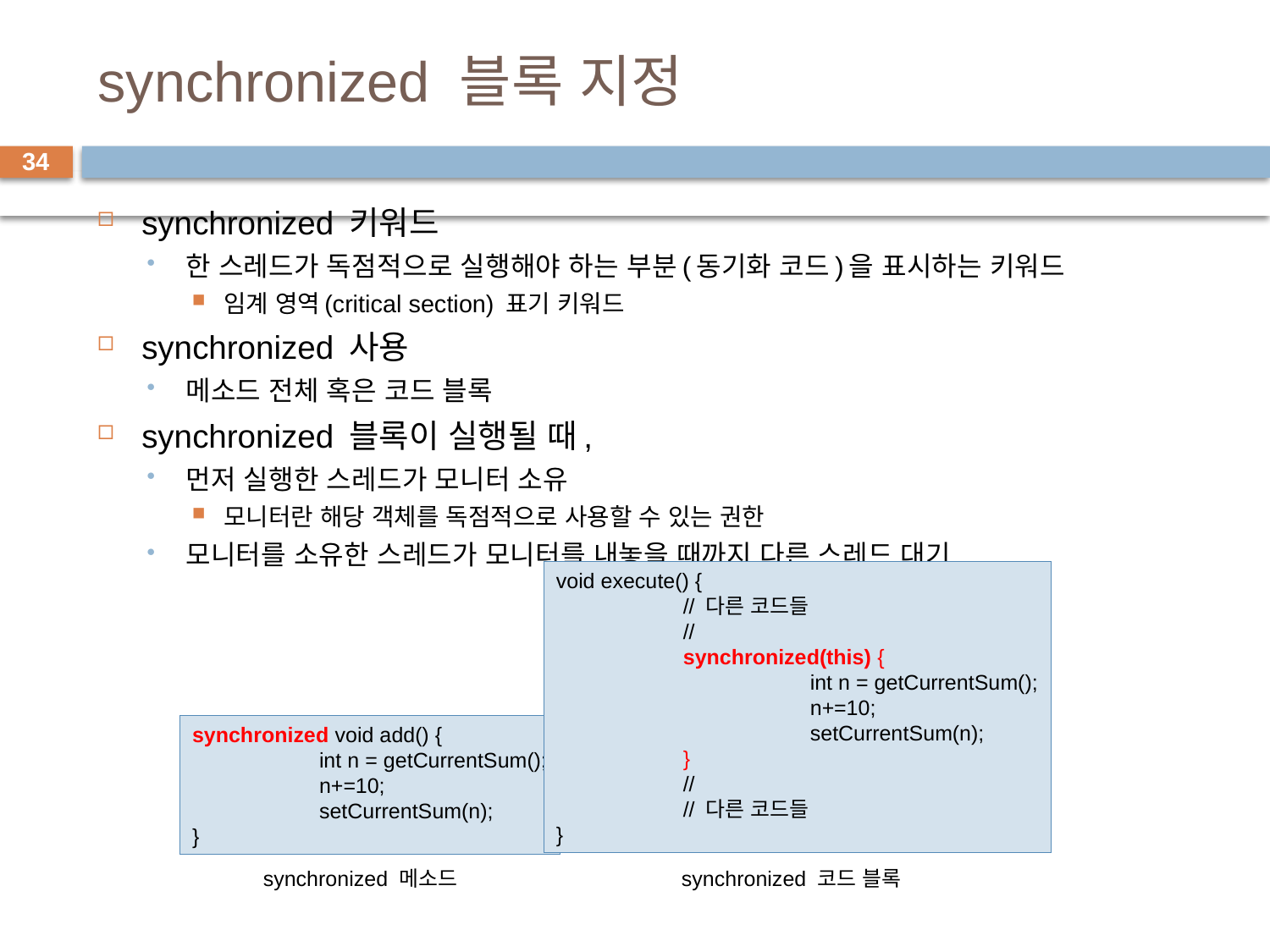

# synchronized 블록 지정
34
synchronized 키워드
한 스레드가 독점적으로 실행해야 하는 부분(동기화 코드)을 표시하는 키워드
임계 영역(critical section) 표기 키워드
synchronized 사용
메소드 전체 혹은 코드 블록
synchronized 블록이 실행될 때,
먼저 실행한 스레드가 모니터 소유
모니터란 해당 객체를 독점적으로 사용할 수 있는 권한
모니터를 소유한 스레드가 모니터를 내놓을 때까지 다른 스레드 대기
void execute() {
	// 다른 코드들
	//
	synchronized(this) {
		int n = getCurrentSum();
		n+=10;
		setCurrentSum(n);
	}
	//
	// 다른 코드들
}
synchronized void add() {
	int n = getCurrentSum();
	n+=10;
	setCurrentSum(n);
}
synchronized 메소드
synchronized 코드 블록